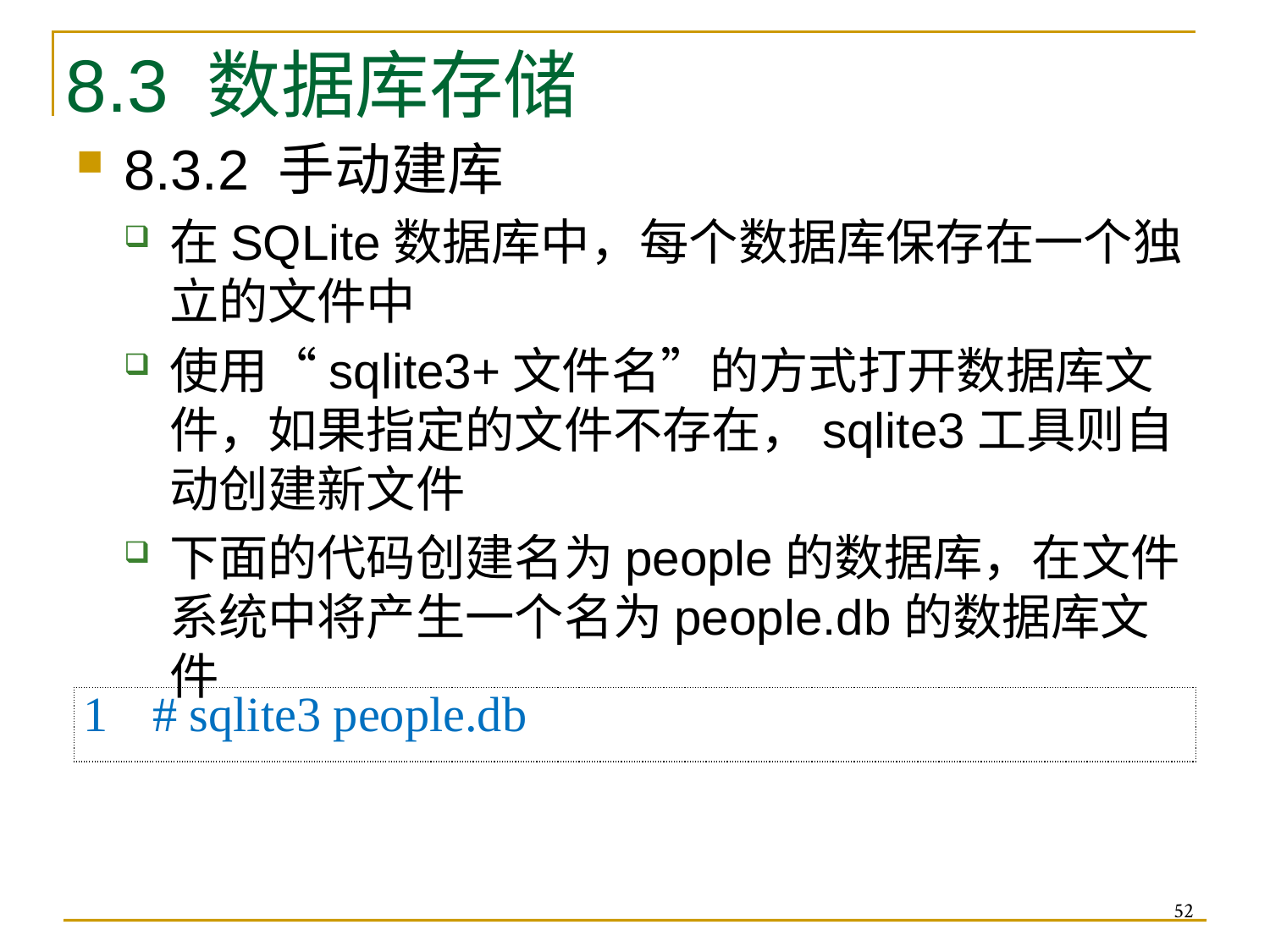

8.3 数据库存储
8.3.2 手动建库
在SQLite数据库中，每个数据库保存在一个独立的文件中
使用“sqlite3+文件名”的方式打开数据库文件，如果指定的文件不存在，sqlite3工具则自动创建新文件
下面的代码创建名为people的数据库，在文件系统中将产生一个名为people.db的数据库文件
| 1 # sqlite3 people.db |
| --- |
52